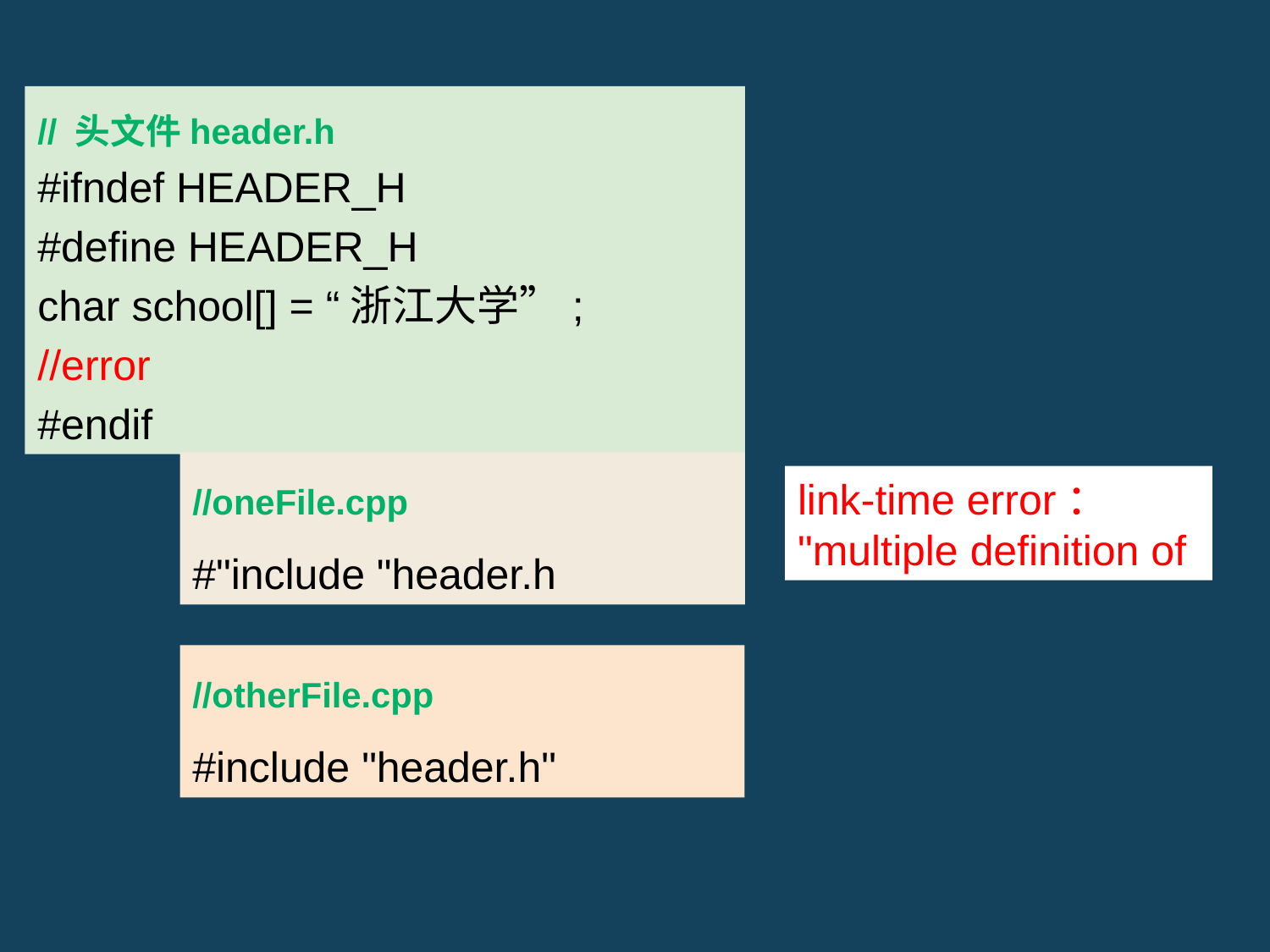

// 头文件header.h
#ifndef HEADER_H
#define HEADER_H
char school[] = “浙江大学”;   //error
#endif
//oneFile.cpp
#"include "header.h
link-time error：
"multiple definition of
//otherFile.cpp
#include "header.h"